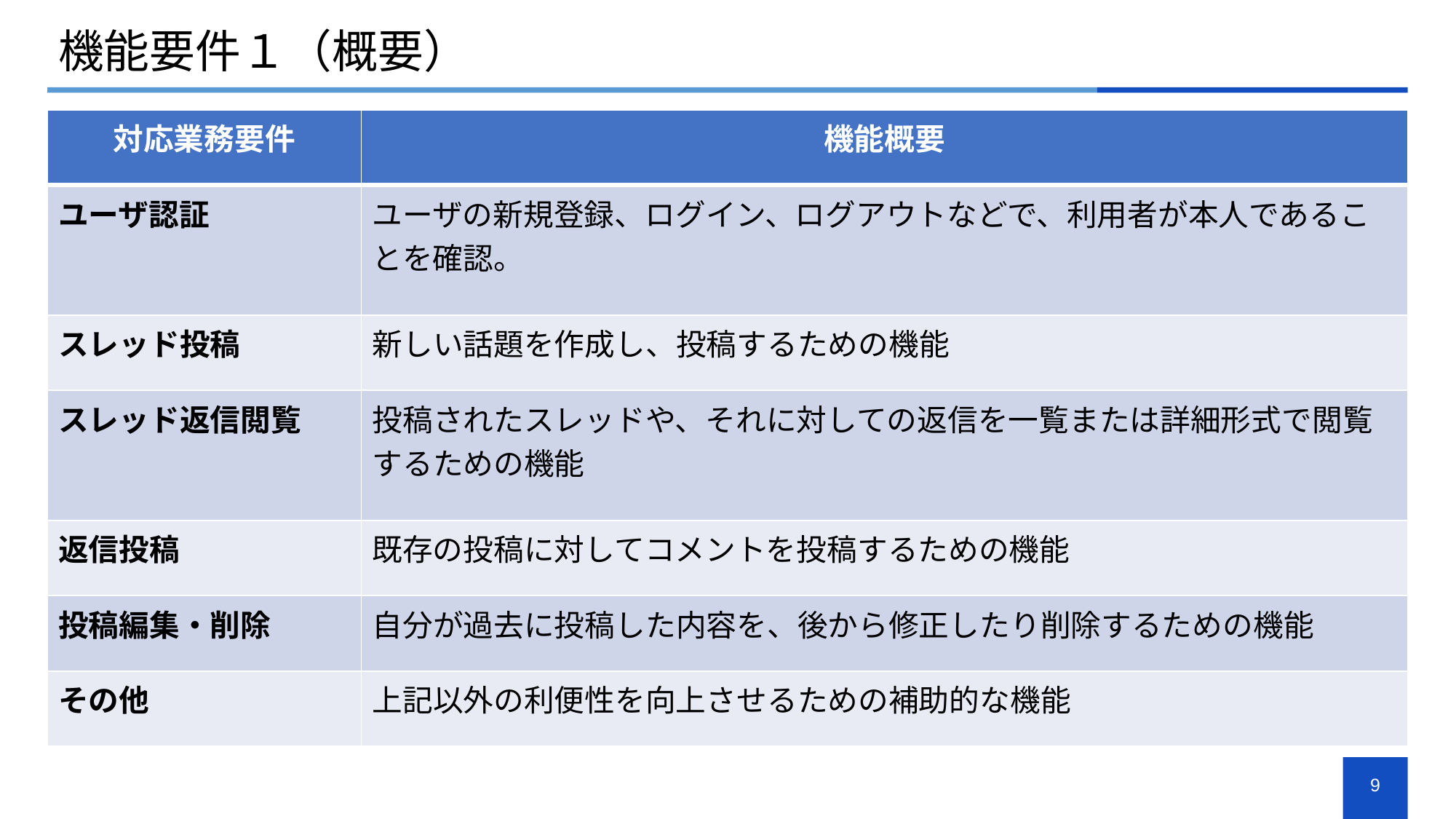

# 機能要件１（概要）
| 対応業務要件 | 機能概要 |
| --- | --- |
| ユーザ認証 | ユーザの新規登録、ログイン、ログアウトなどで、利用者が本人であることを確認。 |
| スレッド投稿 | 新しい話題を作成し、投稿するための機能 |
| スレッド返信閲覧 | 投稿されたスレッドや、それに対しての返信を一覧または詳細形式で閲覧するための機能 |
| 返信投稿 | 既存の投稿に対してコメントを投稿するための機能 |
| 投稿編集・削除 | 自分が過去に投稿した内容を、後から修正したり削除するための機能 |
| その他 | 上記以外の利便性を向上させるための補助的な機能 |
9